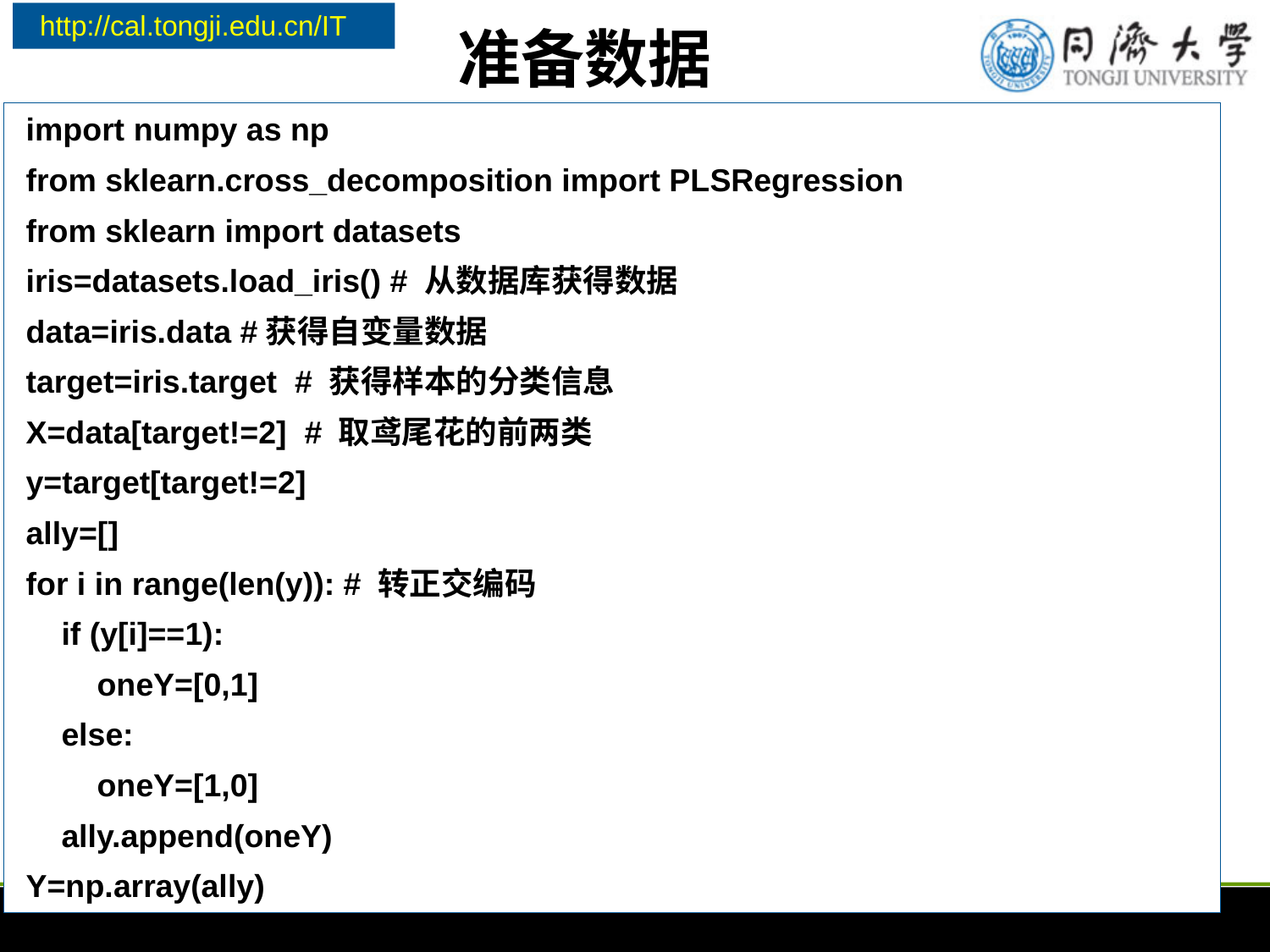

# 准备数据
import numpy as np
from sklearn.cross_decomposition import PLSRegression
from sklearn import datasets
iris=datasets.load_iris() # 从数据库获得数据
data=iris.data #获得自变量数据
target=iris.target  # 获得样本的分类信息
X=data[target!=2]  # 取鸢尾花的前两类
y=target[target!=2]
ally=[]
for i in range(len(y)): # 转正交编码
    if (y[i]==1):
        oneY=[0,1]
    else:
        oneY=[1,0]
    ally.append(oneY)
Y=np.array(ally)